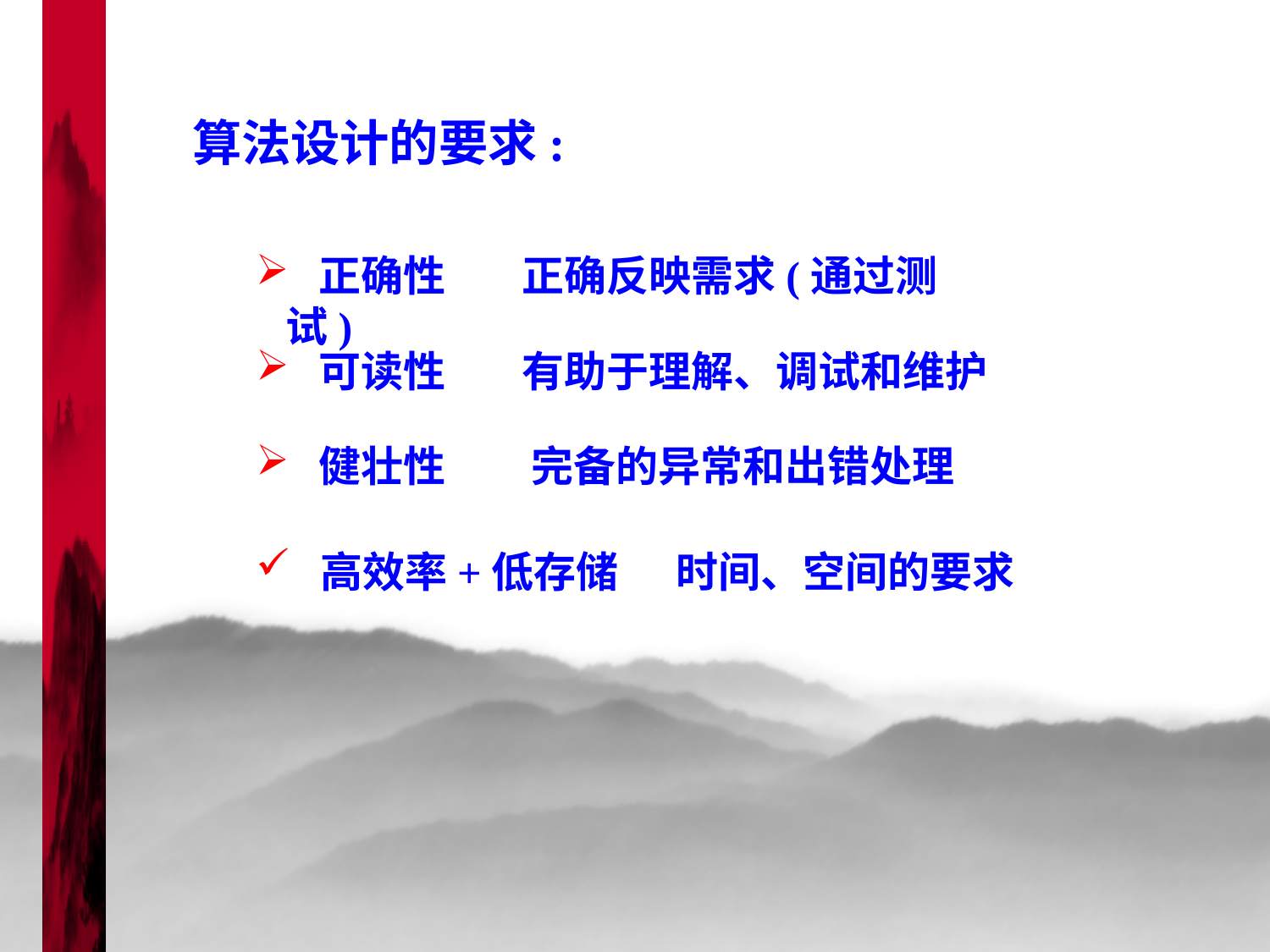

算法设计的要求:
  正确性        正确反映需求(通过测试)
  可读性        有助于理解、调试和维护
  健壮性         完备的异常和出错处理
  高效率+低存储      时间、空间的要求